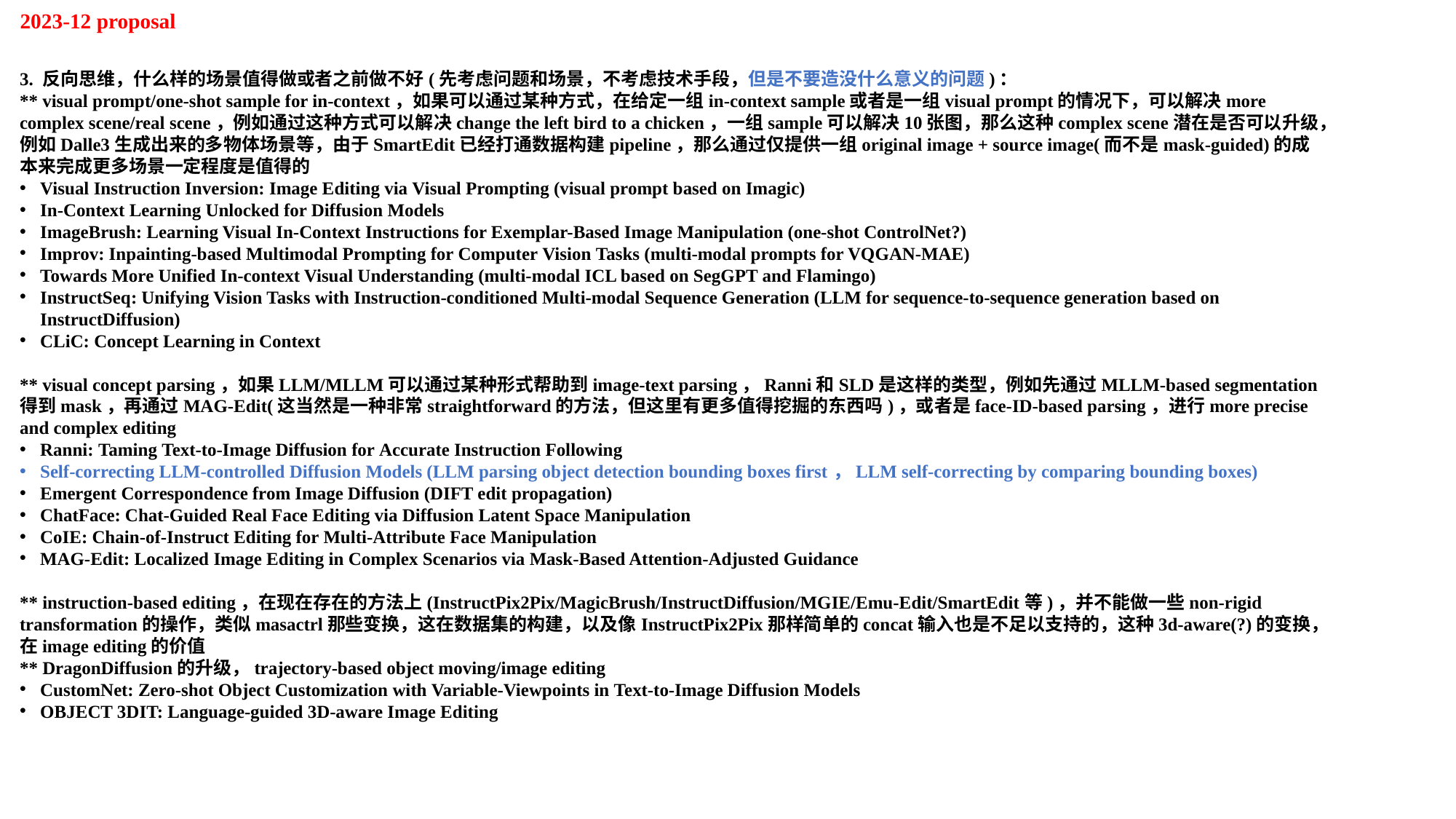

2023-12 proposal
3. 反向思维，什么样的场景值得做或者之前做不好(先考虑问题和场景，不考虑技术手段，但是不要造没什么意义的问题)：
** visual prompt/one-shot sample for in-context，如果可以通过某种方式，在给定一组in-context sample或者是一组visual prompt的情况下，可以解决more complex scene/real scene，例如通过这种方式可以解决change the left bird to a chicken，一组sample可以解决10张图，那么这种complex scene潜在是否可以升级，例如Dalle3生成出来的多物体场景等，由于SmartEdit已经打通数据构建pipeline，那么通过仅提供一组original image + source image(而不是mask-guided)的成本来完成更多场景一定程度是值得的
Visual Instruction Inversion: Image Editing via Visual Prompting (visual prompt based on Imagic)
In-Context Learning Unlocked for Diffusion Models
ImageBrush: Learning Visual In-Context Instructions for Exemplar-Based Image Manipulation (one-shot ControlNet?)
Improv: Inpainting-based Multimodal Prompting for Computer Vision Tasks (multi-modal prompts for VQGAN-MAE)
Towards More Unified In-context Visual Understanding (multi-modal ICL based on SegGPT and Flamingo)
InstructSeq: Unifying Vision Tasks with Instruction-conditioned Multi-modal Sequence Generation (LLM for sequence-to-sequence generation based on InstructDiffusion)
CLiC: Concept Learning in Context

** visual concept parsing，如果LLM/MLLM可以通过某种形式帮助到image-text parsing，Ranni和SLD是这样的类型，例如先通过MLLM-based segmentation得到mask，再通过MAG-Edit(这当然是一种非常straightforward的方法，但这里有更多值得挖掘的东西吗)，或者是face-ID-based parsing，进行more precise and complex editing
Ranni: Taming Text-to-Image Diffusion for Accurate Instruction Following
Self-correcting LLM-controlled Diffusion Models (LLM parsing object detection bounding boxes first，LLM self-correcting by comparing bounding boxes)
Emergent Correspondence from Image Diffusion (DIFT edit propagation)
ChatFace: Chat-Guided Real Face Editing via Diffusion Latent Space Manipulation
CoIE: Chain-of-Instruct Editing for Multi-Attribute Face Manipulation
MAG-Edit: Localized Image Editing in Complex Scenarios via Mask-Based Attention-Adjusted Guidance

** instruction-based editing，在现在存在的方法上(InstructPix2Pix/MagicBrush/InstructDiffusion/MGIE/Emu-Edit/SmartEdit等)，并不能做一些non-rigid transformation的操作，类似masactrl那些变换，这在数据集的构建，以及像InstructPix2Pix那样简单的concat输入也是不足以支持的，这种3d-aware(?)的变换，在image editing的价值
** DragonDiffusion的升级，trajectory-based object moving/image editing
CustomNet: Zero-shot Object Customization with Variable-Viewpoints in Text-to-Image Diffusion Models
OBJECT 3DIT: Language-guided 3D-aware Image Editing